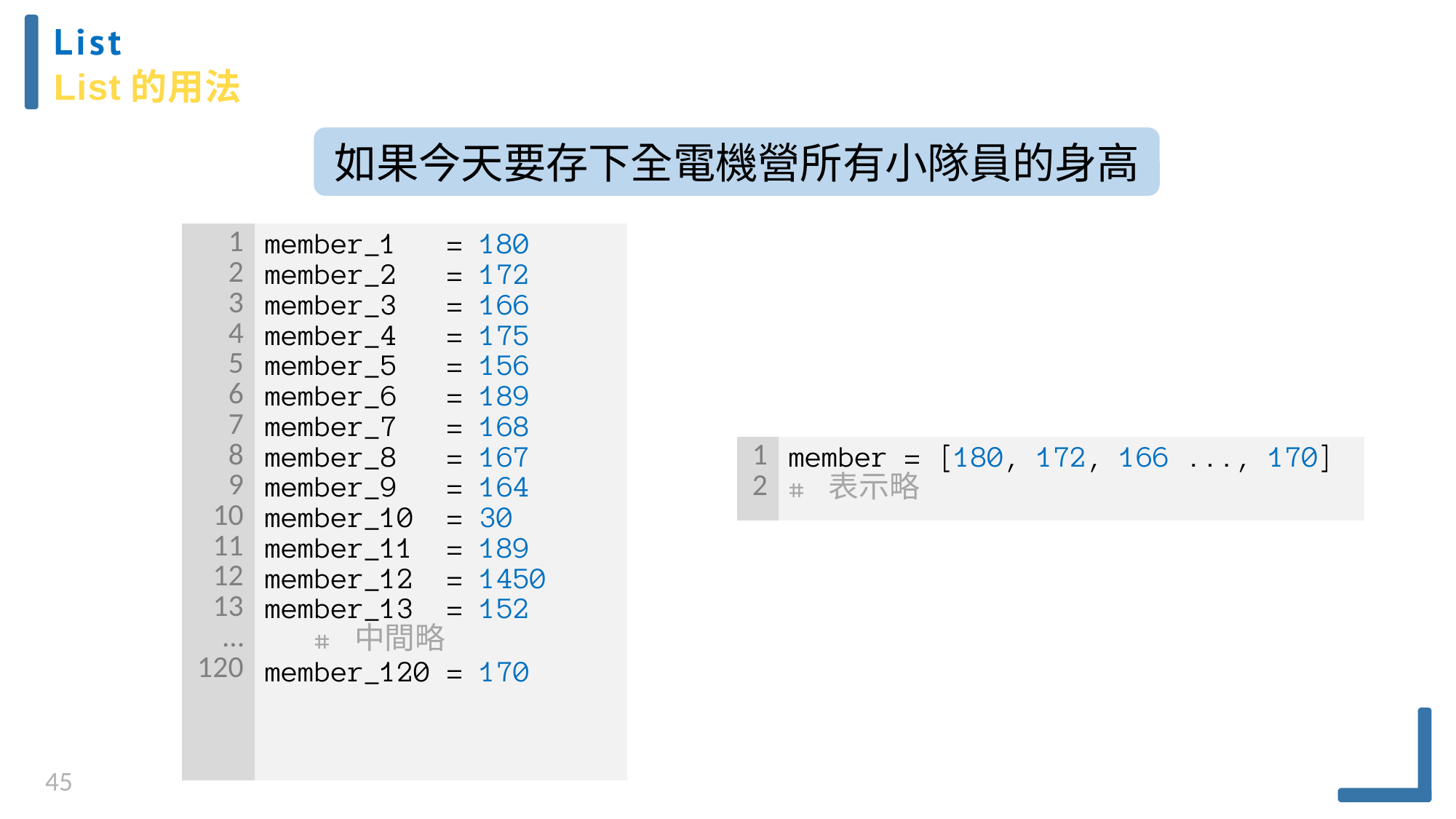

List
List的用法
如果今天要存下全電機營所有小隊員的身高
| 1 2 3 4 5 6 7 8 9 10 11 12 13 … 120 | member\_1 = 180 member\_2 = 172 member\_3 = 166 member\_4 = 175 member\_5 = 156 member\_6 = 189 member\_7 = 168 member\_8 = 167 member\_9 = 164 member\_10 = 30 member\_11 = 189 member\_12 = 1450 member\_13 = 152 # 中間略 member\_120 = 170 |
| --- | --- |
| 12 | member = [180, 172, 166 ..., 170] # 表示略 |
| --- | --- |

45